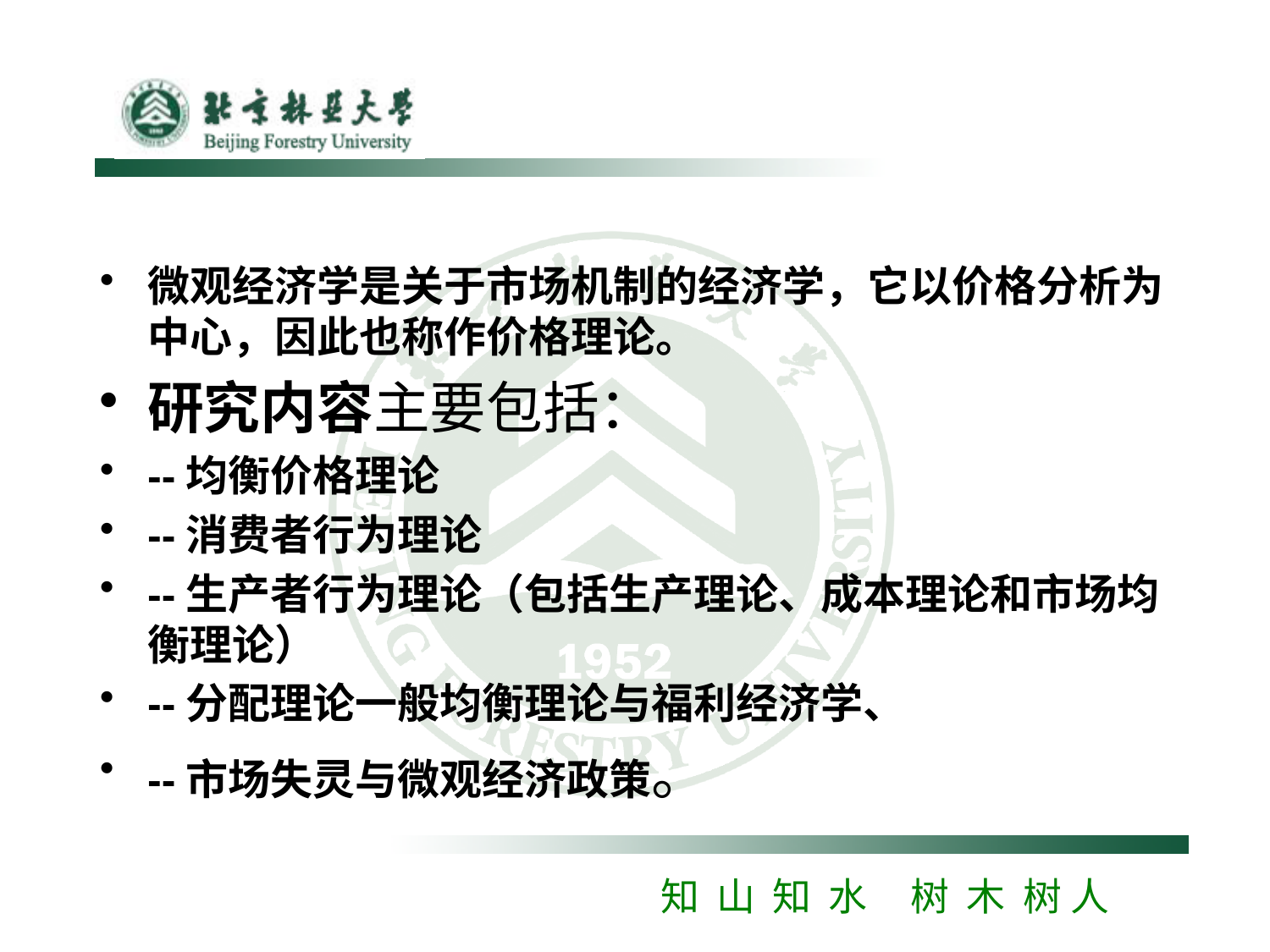

#
微观经济学是关于市场机制的经济学，它以价格分析为中心，因此也称作价格理论。
研究内容主要包括：
--均衡价格理论
--消费者行为理论
--生产者行为理论（包括生产理论、成本理论和市场均衡理论）
--分配理论一般均衡理论与福利经济学、
--市场失灵与微观经济政策。